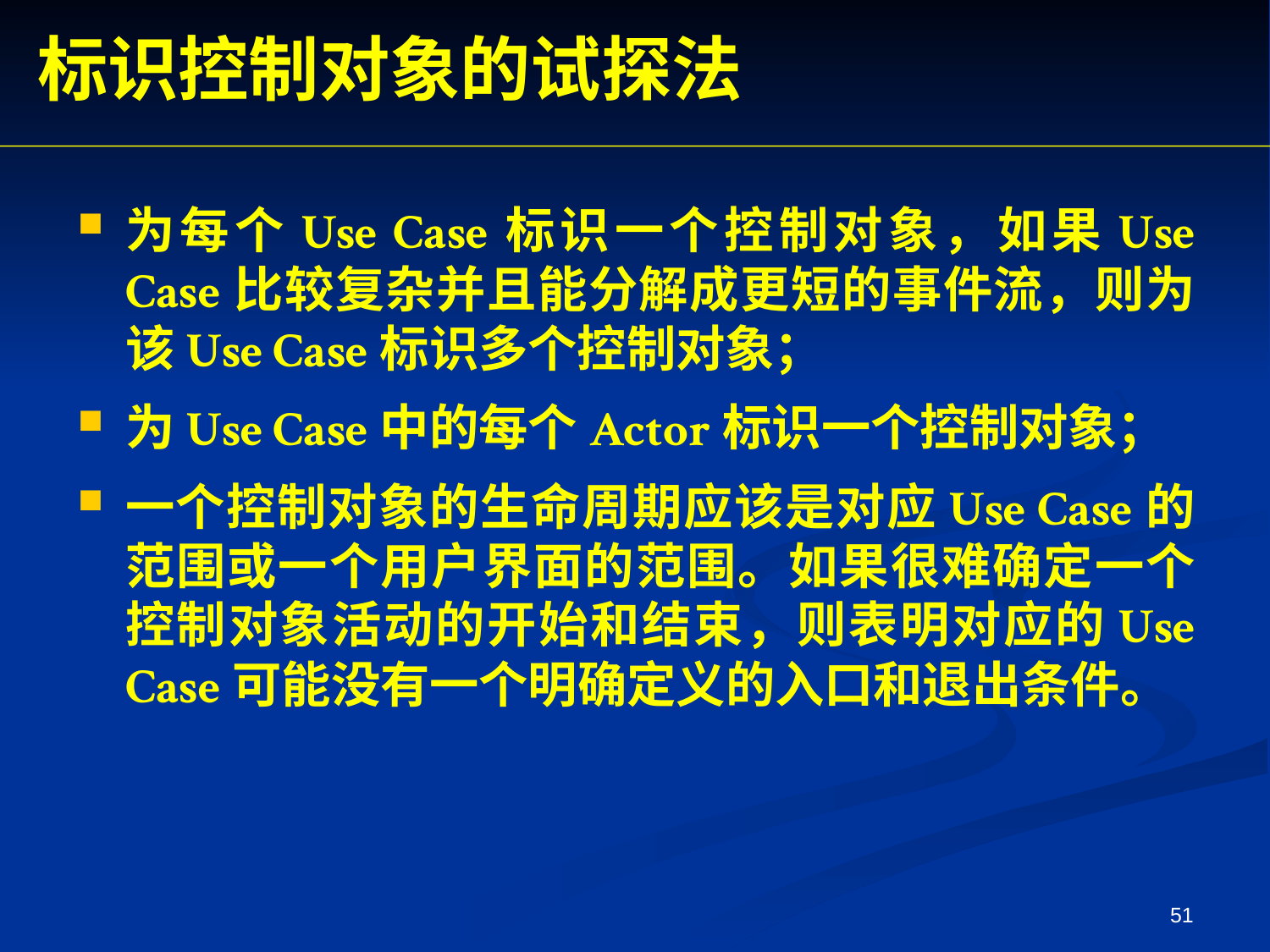

标识控制对象的试探法

为每个Use Case标识一个控制对象，如果Use Case比较复杂并且能分解成更短的事件流，则为该Use Case标识多个控制对象；
为Use Case中的每个Actor标识一个控制对象；
一个控制对象的生命周期应该是对应Use Case的范围或一个用户界面的范围。如果很难确定一个控制对象活动的开始和结束，则表明对应的Use Case可能没有一个明确定义的入口和退出条件。
51